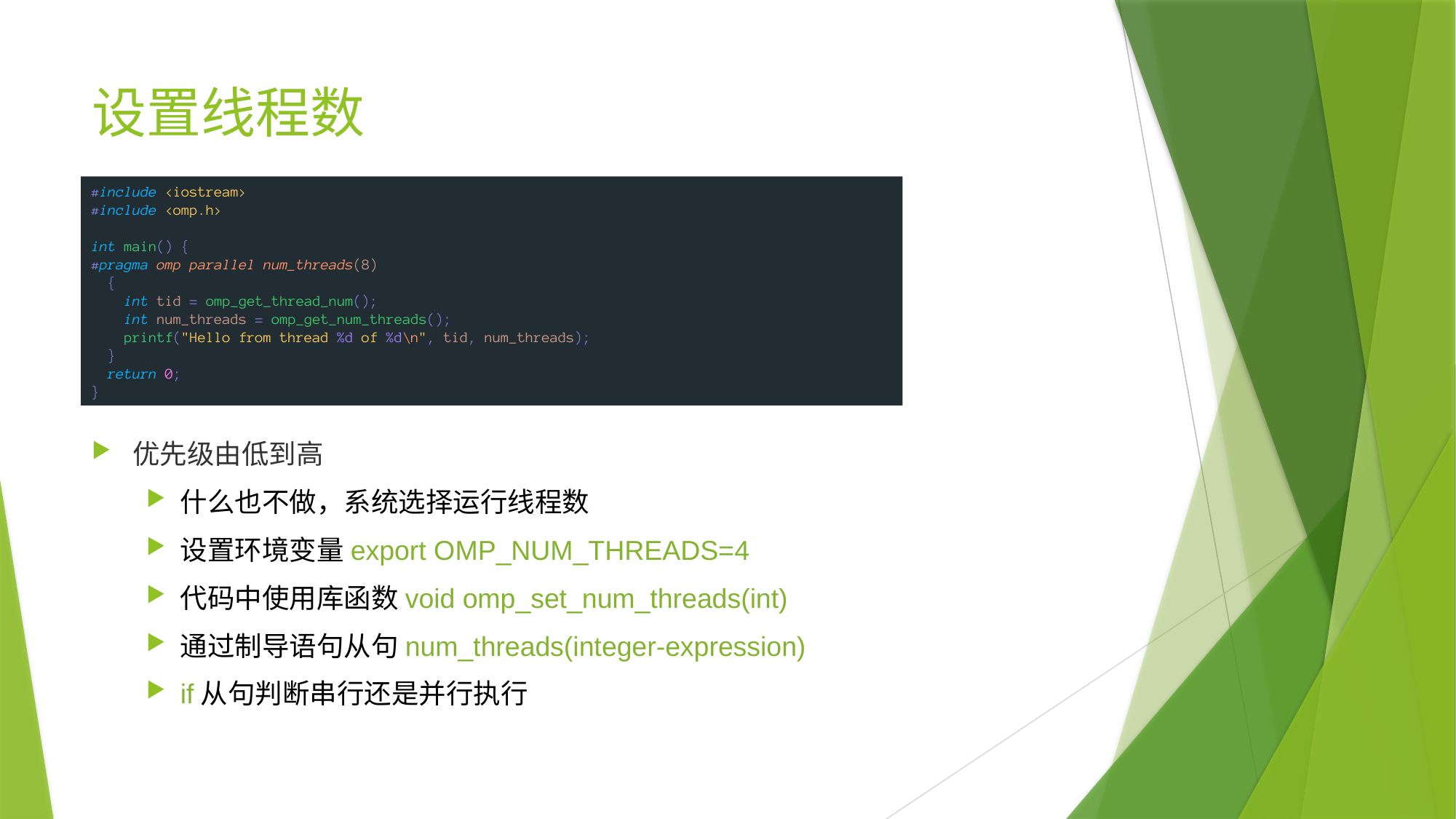

# 设置线程数
#include <iostream>
#include <omp.h>
int main() {
#pragma omp parallel num_threads(8)
  {
    int tid = omp_get_thread_num();
    int num_threads = omp_get_num_threads();
    printf("Hello from thread %d of %d\n", tid, num_threads);
  }
  return 0;
}
优先级由低到高
什么也不做，系统选择运行线程数
设置环境变量export OMP_NUM_THREADS=4
代码中使用库函数void omp_set_num_threads(int)
通过制导语句从句num_threads(integer-expression)
if从句判断串行还是并行执行